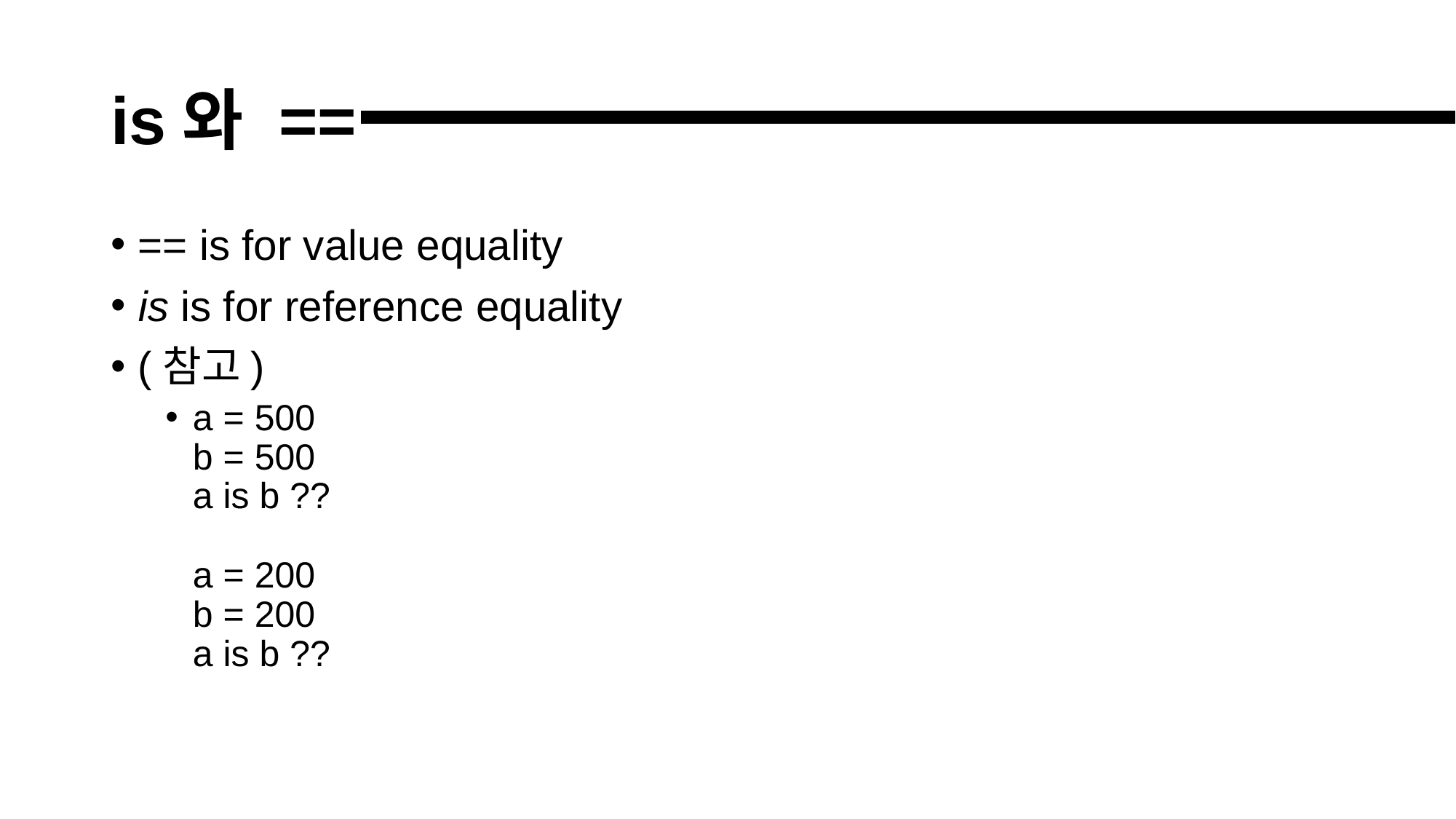

# is와 ==

== is for value equality
is is for reference equality
(참고)
a = 500
b = 500
a is b ??
a = 200
b = 200
a is b ??